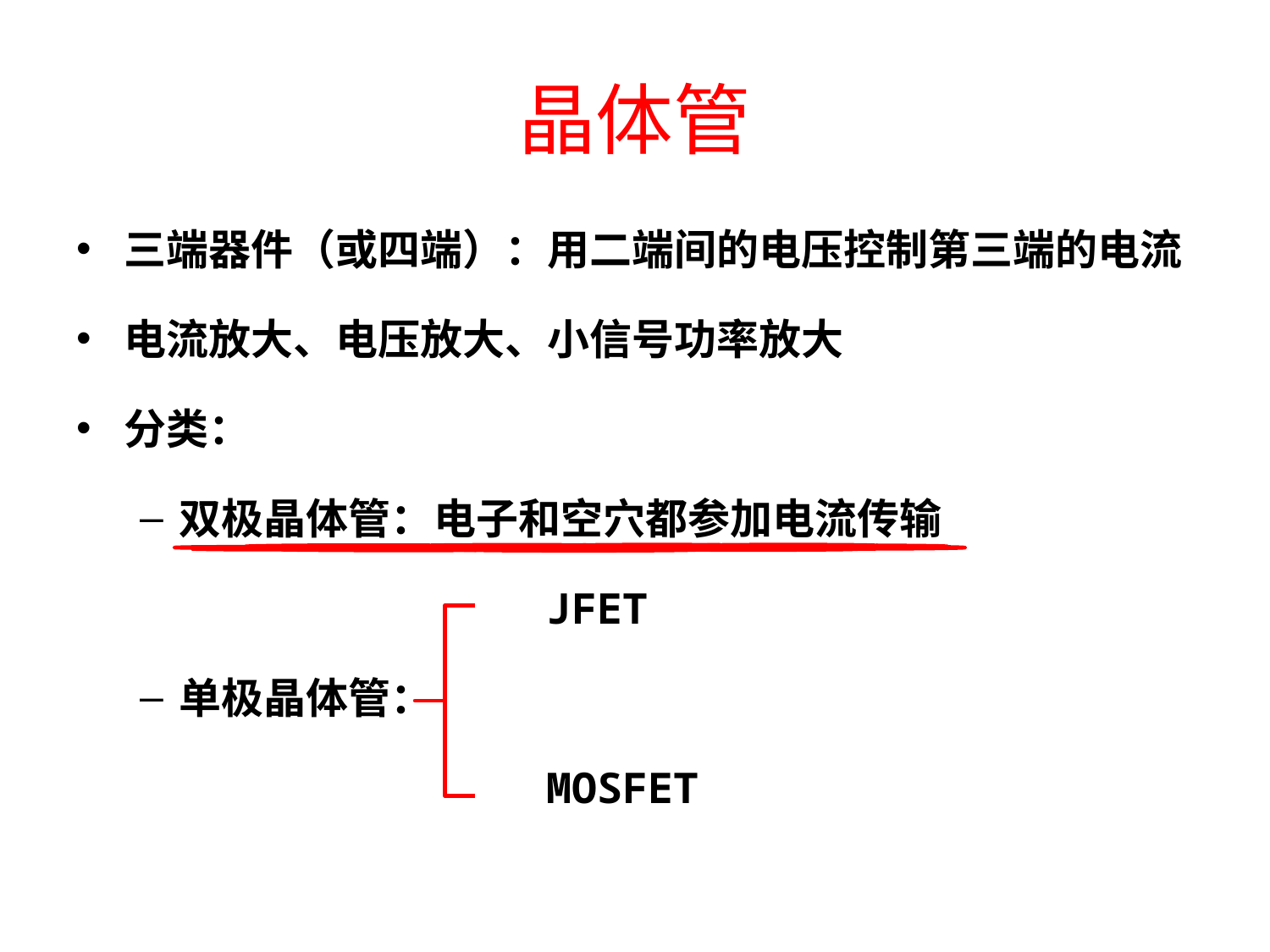

# 晶体管
三端器件（或四端）：用二端间的电压控制第三端的电流
电流放大、电压放大、小信号功率放大
分类：
双极晶体管：电子和空穴都参加电流传输
                JFET
单极晶体管：
                MOSFET

5